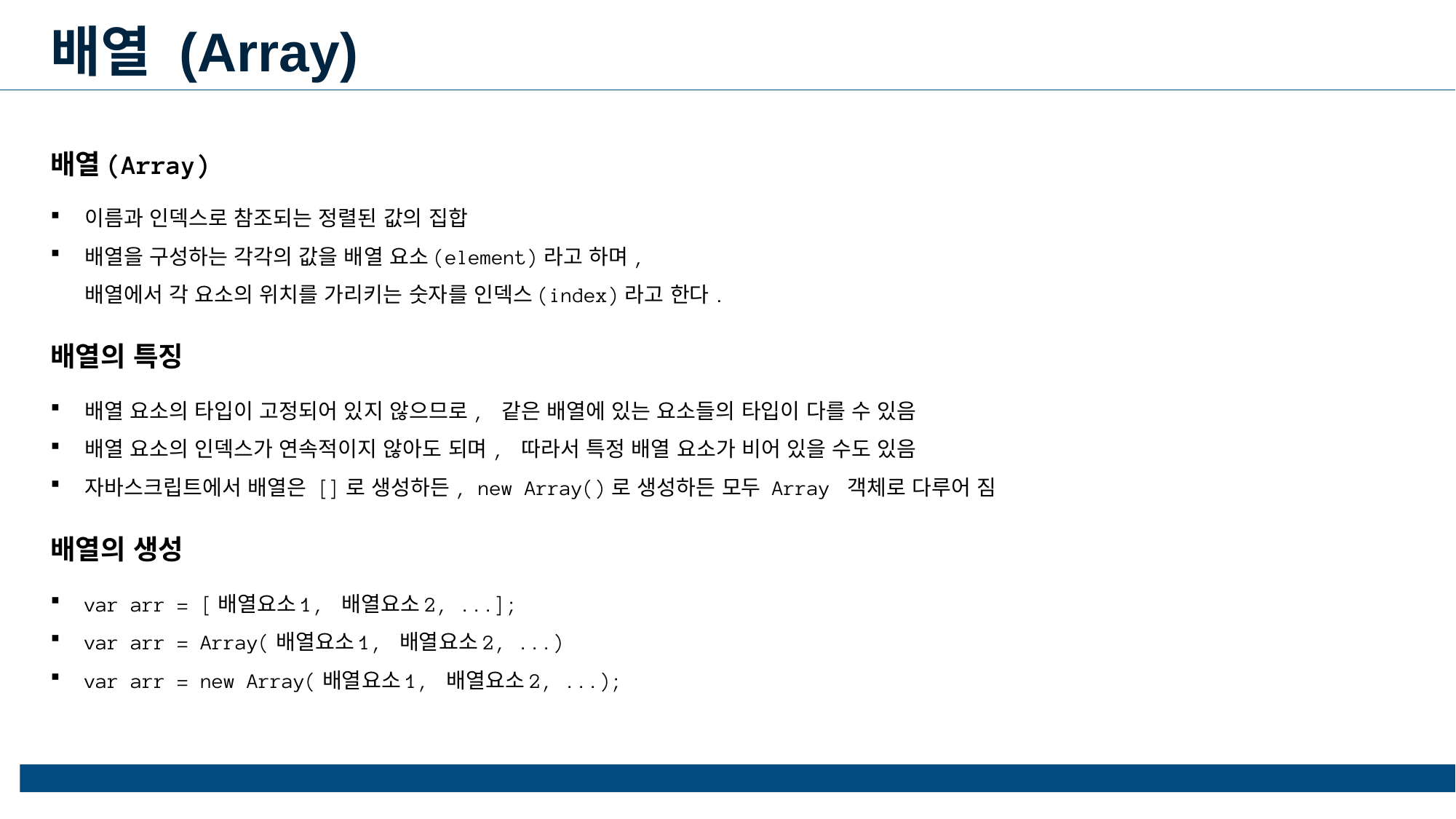

배열 (Array)
배열(Array)
이름과 인덱스로 참조되는 정렬된 값의 집합
배열을 구성하는 각각의 값을 배열 요소(element)라고 하며,                                                         배열에서 각 요소의 위치를 가리키는 숫자를 인덱스(index)라고 한다.
배열의 특징
배열 요소의 타입이 고정되어 있지 않으므로, 같은 배열에 있는 요소들의 타입이 다를 수 있음
배열 요소의 인덱스가 연속적이지 않아도 되며, 따라서 특정 배열 요소가 비어 있을 수도 있음
자바스크립트에서 배열은 []로 생성하든, new Array()로 생성하든 모두 Array 객체로 다루어 짐
배열의 생성
var arr = [배열요소1, 배열요소2, ...];
var arr = Array(배열요소1, 배열요소2, ...)
var arr = new Array(배열요소1, 배열요소2, ...);